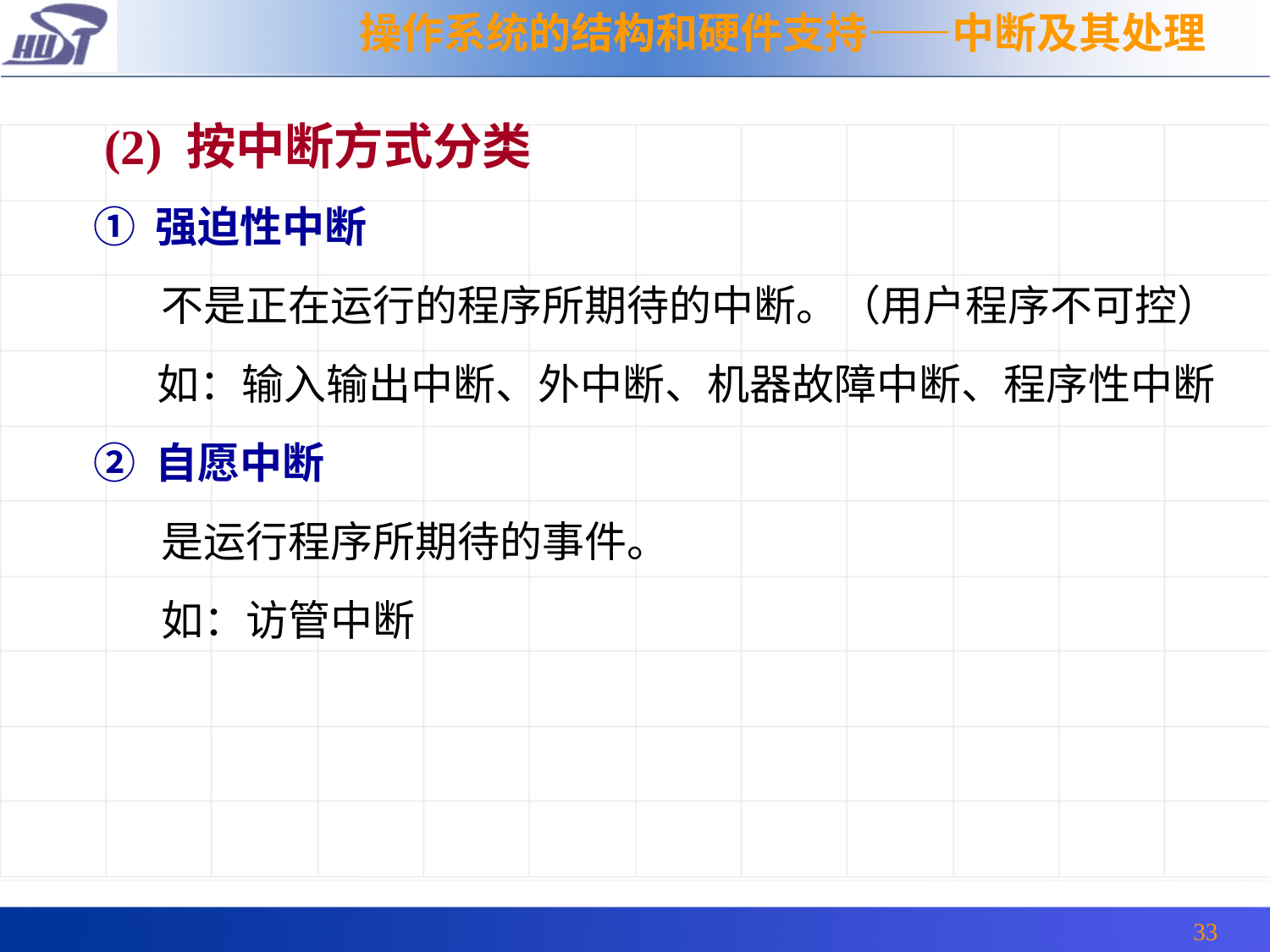

操作系统的结构和硬件支持——中断及其处理
(2) 按中断方式分类
① 强迫性中断
      不是正在运行的程序所期待的中断。（用户程序不可控）
如：输入输出中断、外中断、机器故障中断、程序性中断
② 自愿中断
      是运行程序所期待的事件。
      如：访管中断
33